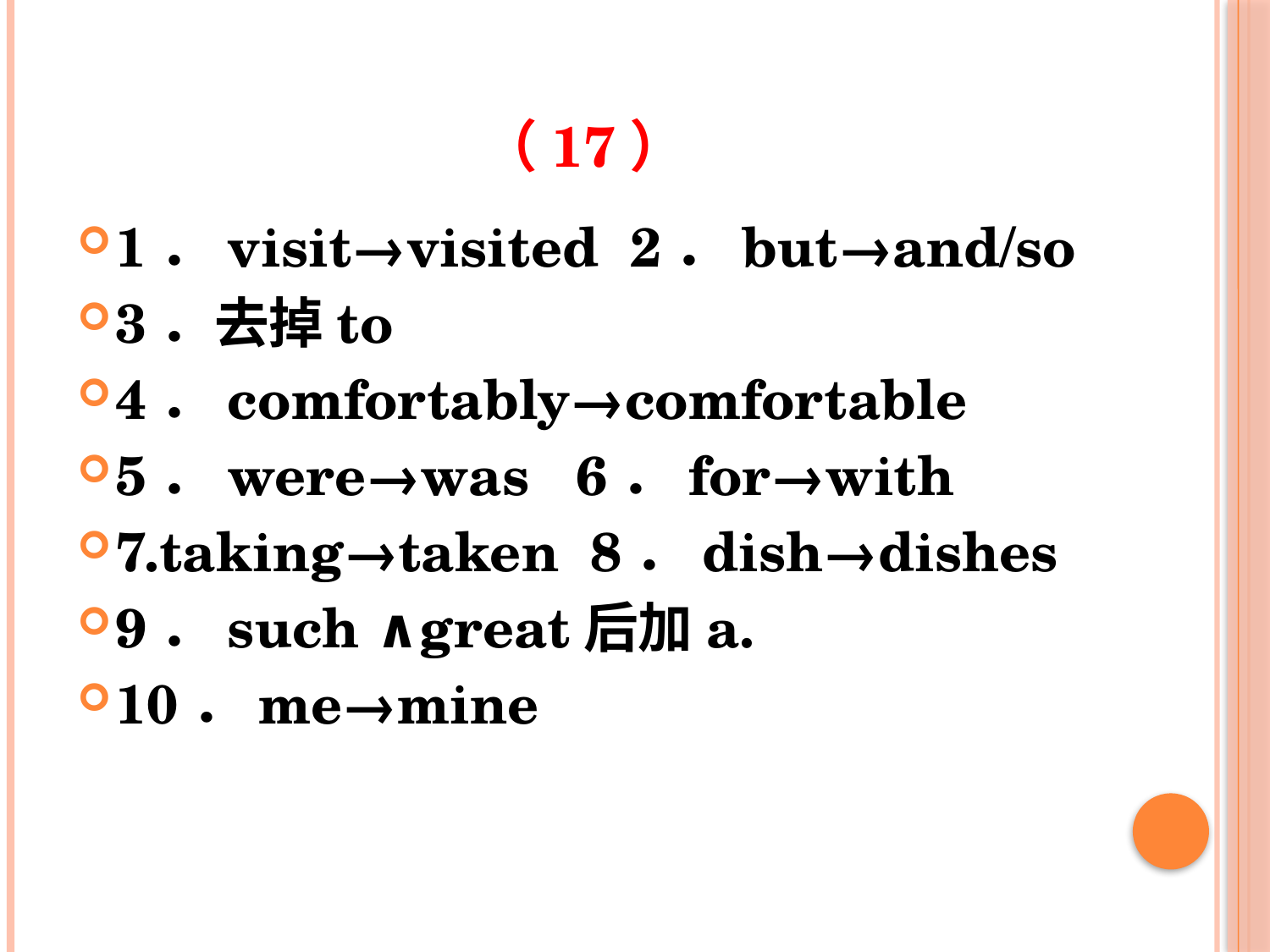

# （17）
1．visit→visited  2．but→and/so
3．去掉to
4．comfortably→comfortable
5．were→was   6．for→with
7.taking→taken  8．dish→dishes
9．such ∧great后加a.
10．me→mine